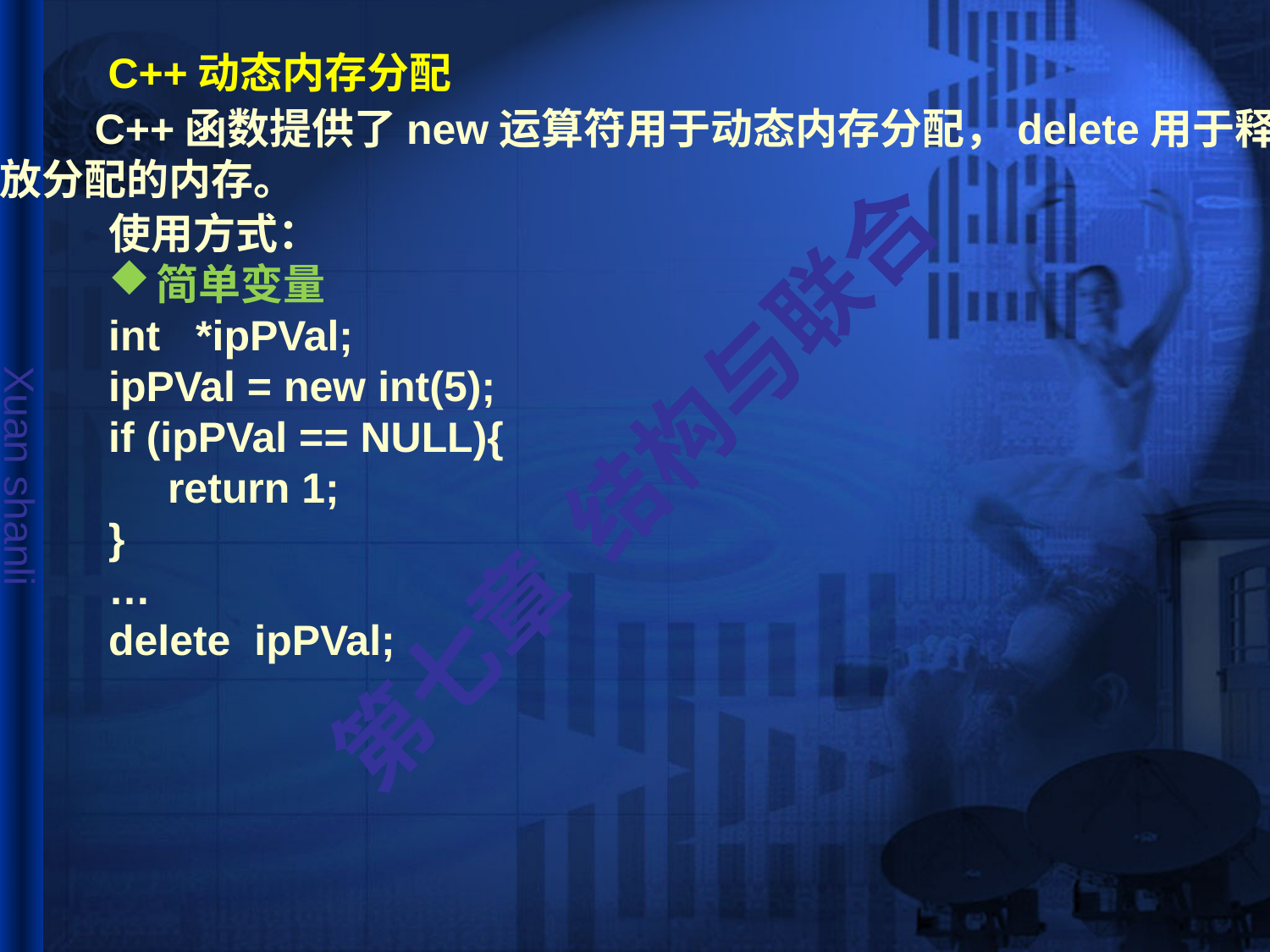

# C++动态内存分配
        C++函数提供了new运算符用于动态内存分配，delete用于释
放分配的内存。
使用方式：
简单变量
int   *ipPVal;
ipPVal = new int(5);
if (ipPVal == NULL){
     return 1;
}
…
delete  ipPVal;